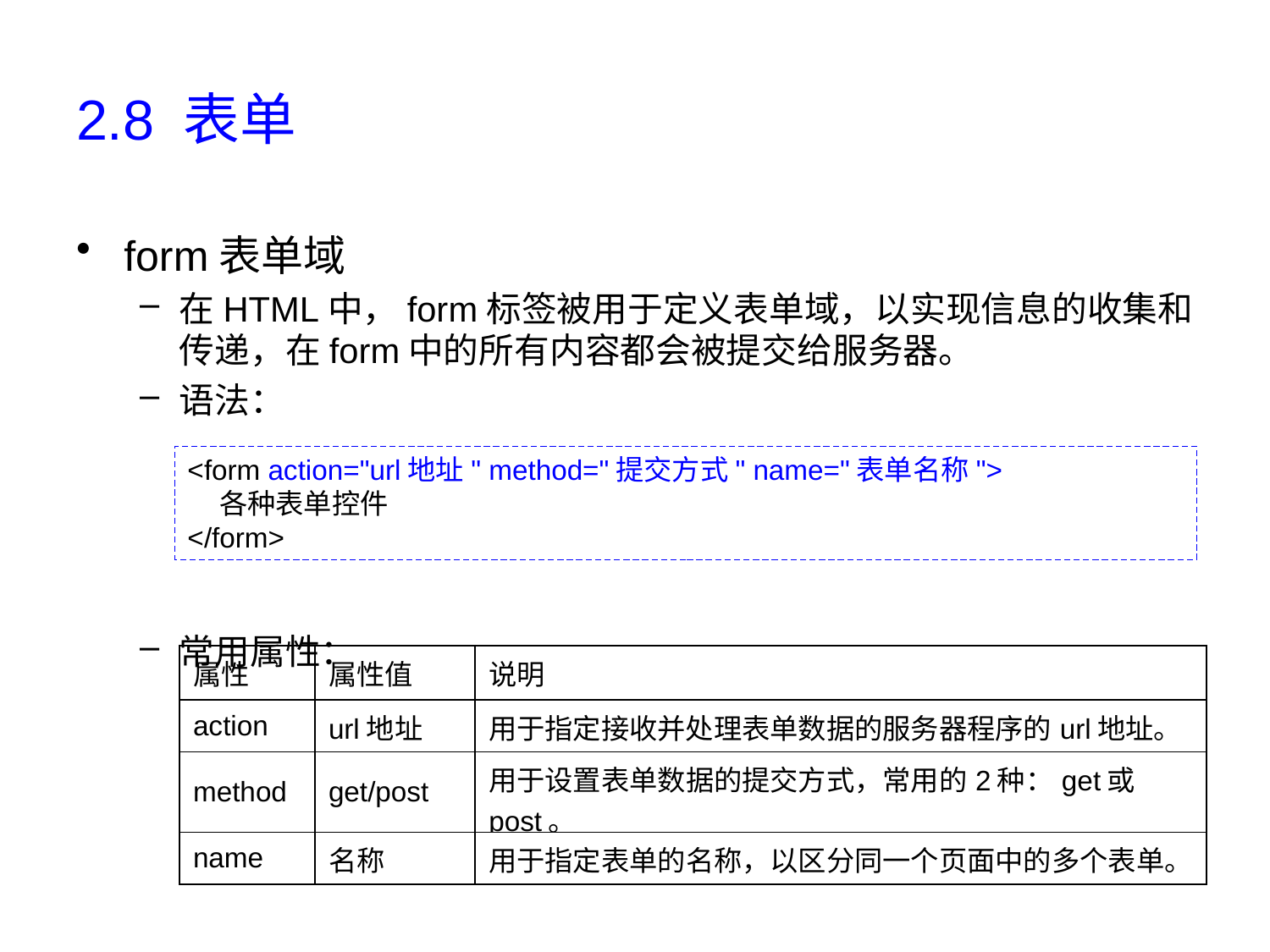

# 2.8 表单
form表单域
在HTML中，form标签被用于定义表单域，以实现信息的收集和传递，在form中的所有内容都会被提交给服务器。
语法：

常用属性：

<form action="url地址" method="提交方式" name="表单名称">
    各种表单控件
</form>
| 属性 | 属性值 | 说明 |
| --- | --- | --- |
| action | url地址 | 用于指定接收并处理表单数据的服务器程序的url地址。 |
| method | get/post | 用于设置表单数据的提交方式，常用的2种：get或post。 |
| name | 名称 | 用于指定表单的名称，以区分同一个页面中的多个表单。 |